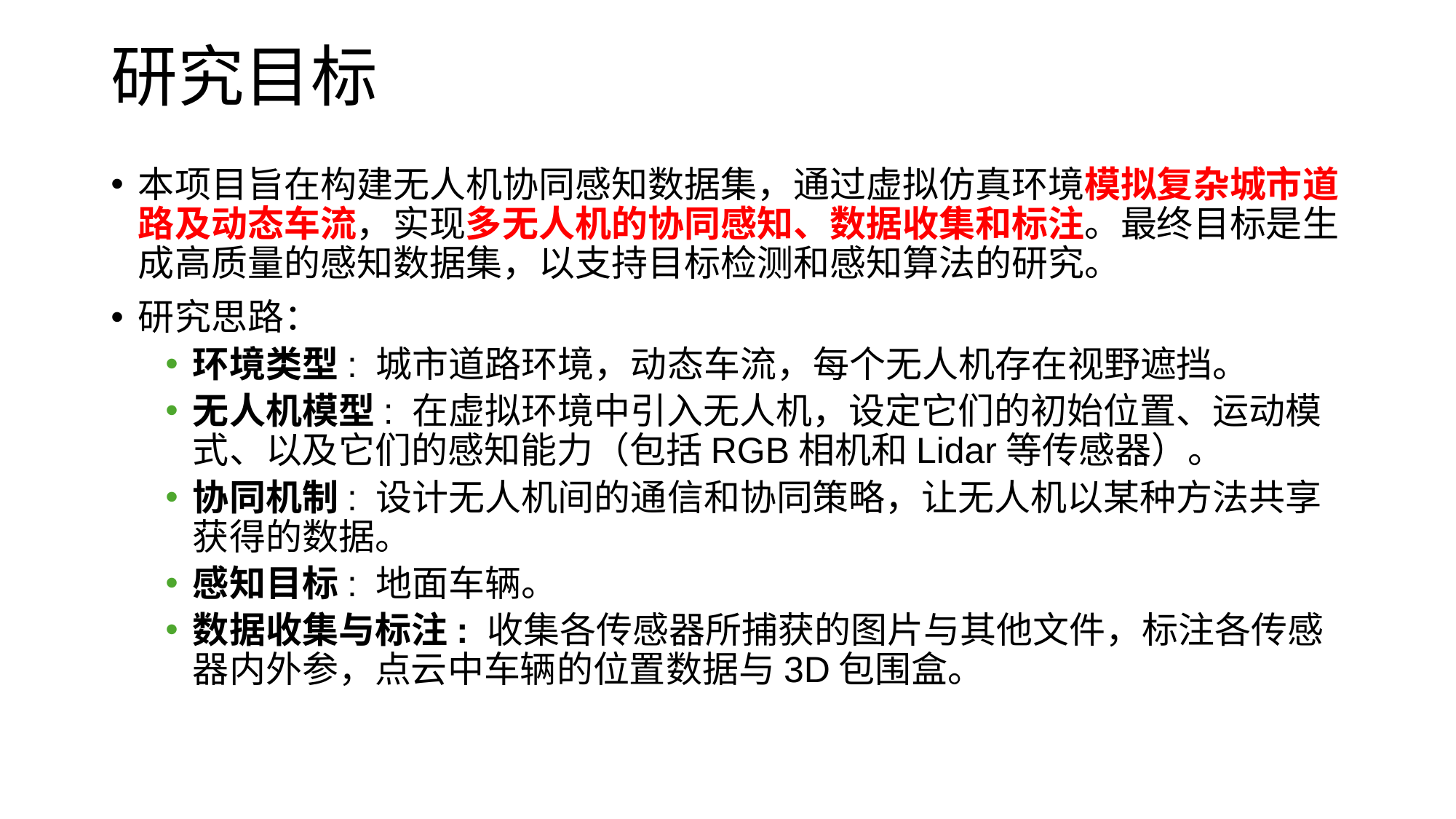

# 研究目标
本项目旨在构建无人机协同感知数据集，通过虚拟仿真环境模拟复杂城市道路及动态车流，实现多无人机的协同感知、数据收集和标注。最终目标是生成高质量的感知数据集，以支持目标检测和感知算法的研究。
研究思路：
环境类型: 城市道路环境，动态车流，每个无人机存在视野遮挡。
无人机模型: 在虚拟环境中引入无人机，设定它们的初始位置、运动模式、以及它们的感知能力（包括RGB相机和Lidar等传感器）。
协同机制: 设计无人机间的通信和协同策略，让无人机以某种方法共享获得的数据。
感知目标: 地面车辆。
数据收集与标注: 收集各传感器所捕获的图片与其他文件，标注各传感器内外参，点云中车辆的位置数据与3D包围盒。